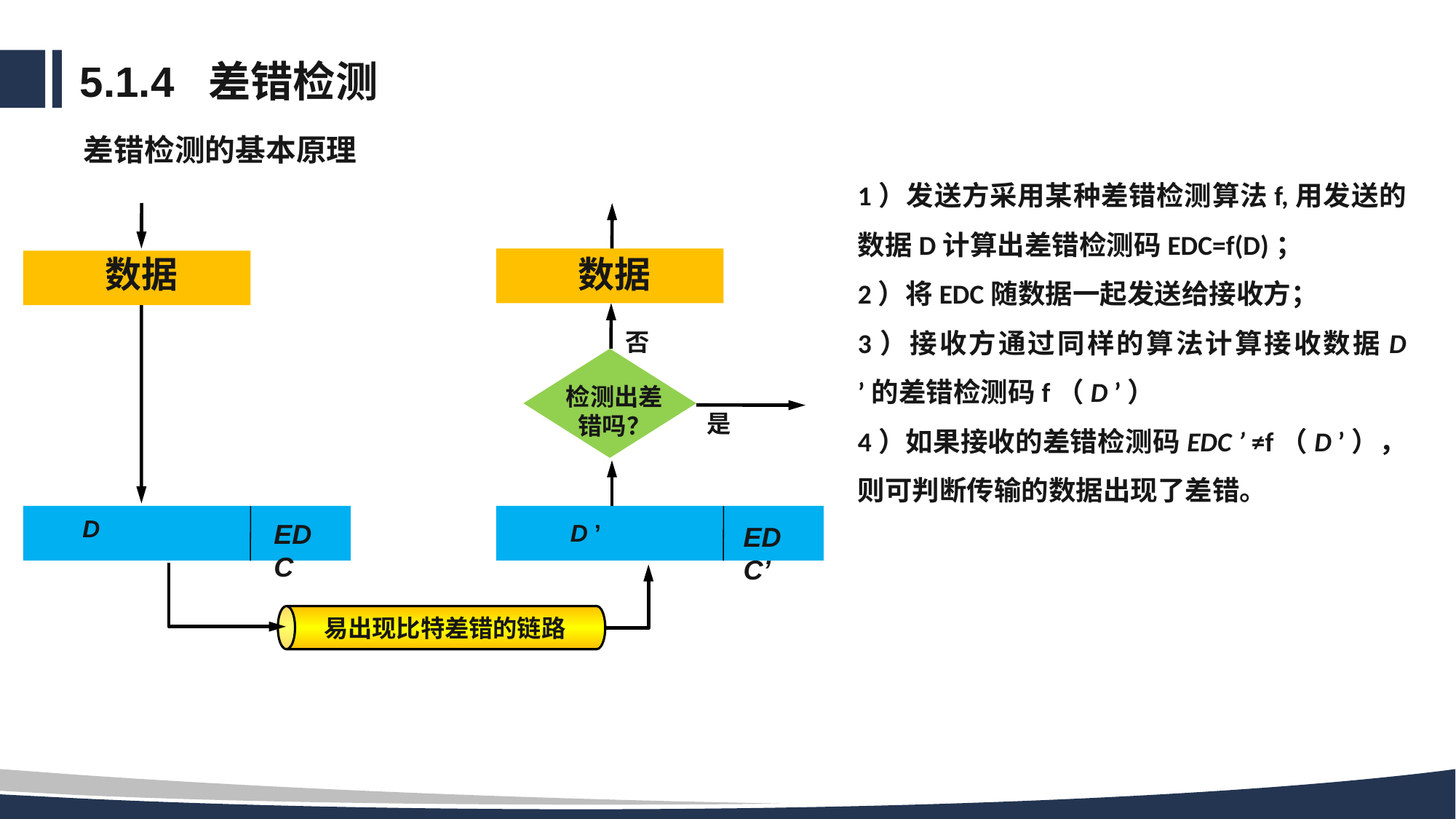

# 5.1.4  差错检测
差错检测的基本原理
1）发送方采用某种差错检测算法f,用发送的数据D计算出差错检测码EDC=f(D)；
2）将EDC随数据一起发送给接收方；
3）接收方通过同样的算法计算接收数据D ’的差错检测码f（D ’）
4）如果接收的差错检测码EDC ’ ≠f（D ’），则可判断传输的数据出现了差错。
数据

数据

否

检测出差错吗？
是

D

D ’
EDC
EDC’

易出现比特差错的链路